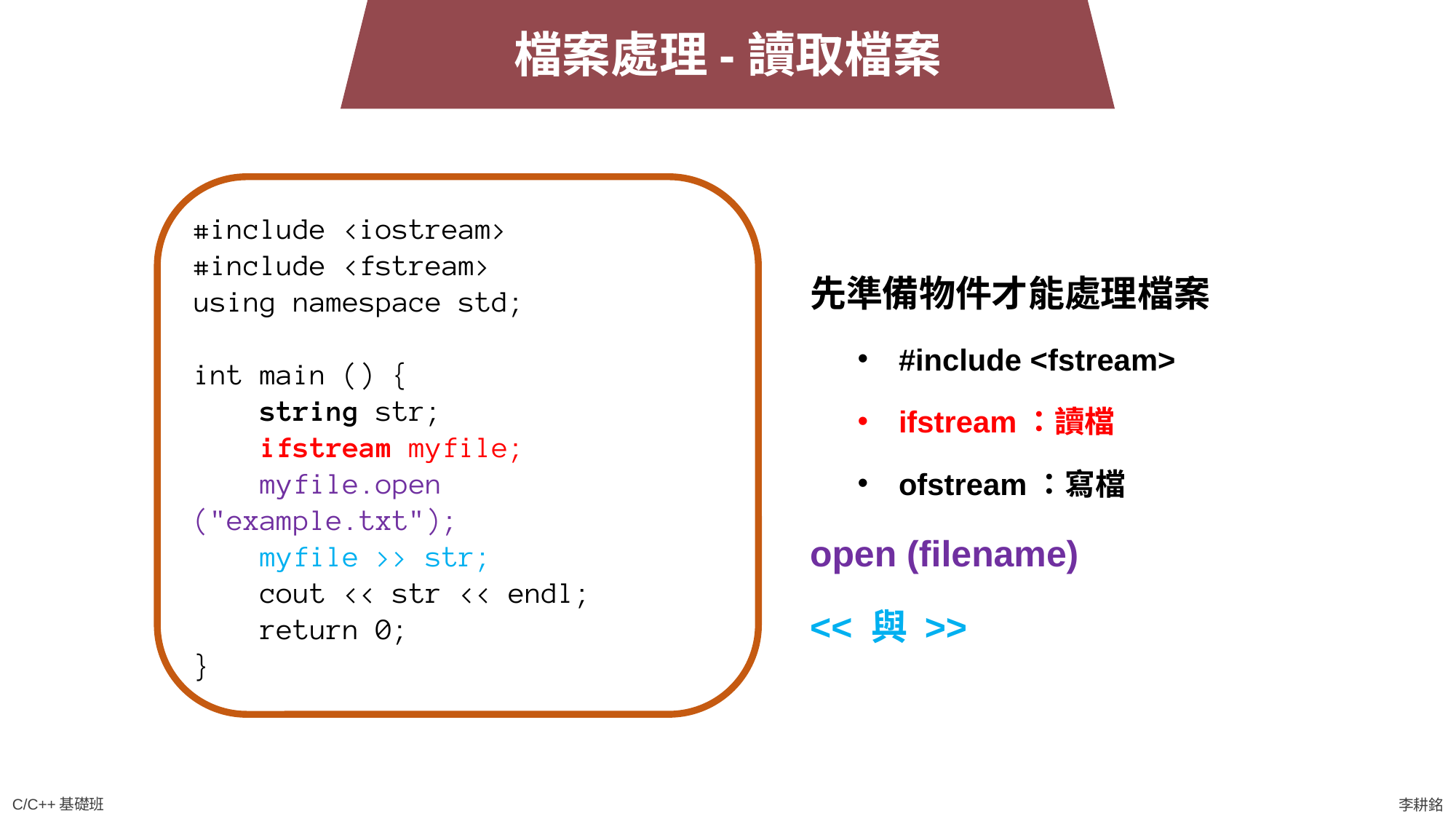

檔案處理-讀取檔案
#include <iostream>
#include <fstream>
using namespace std;

int main () {
    string str;
    ifstream myfile;
    myfile.open ("example.txt");
    myfile >> str;
    cout << str << endl;
    return 0;
}
先準備物件才能處理檔案
#include <fstream>
ifstream：讀檔
ofstream：寫檔
open (filename)
<< 與 >>
C/C++基礎班
李耕銘